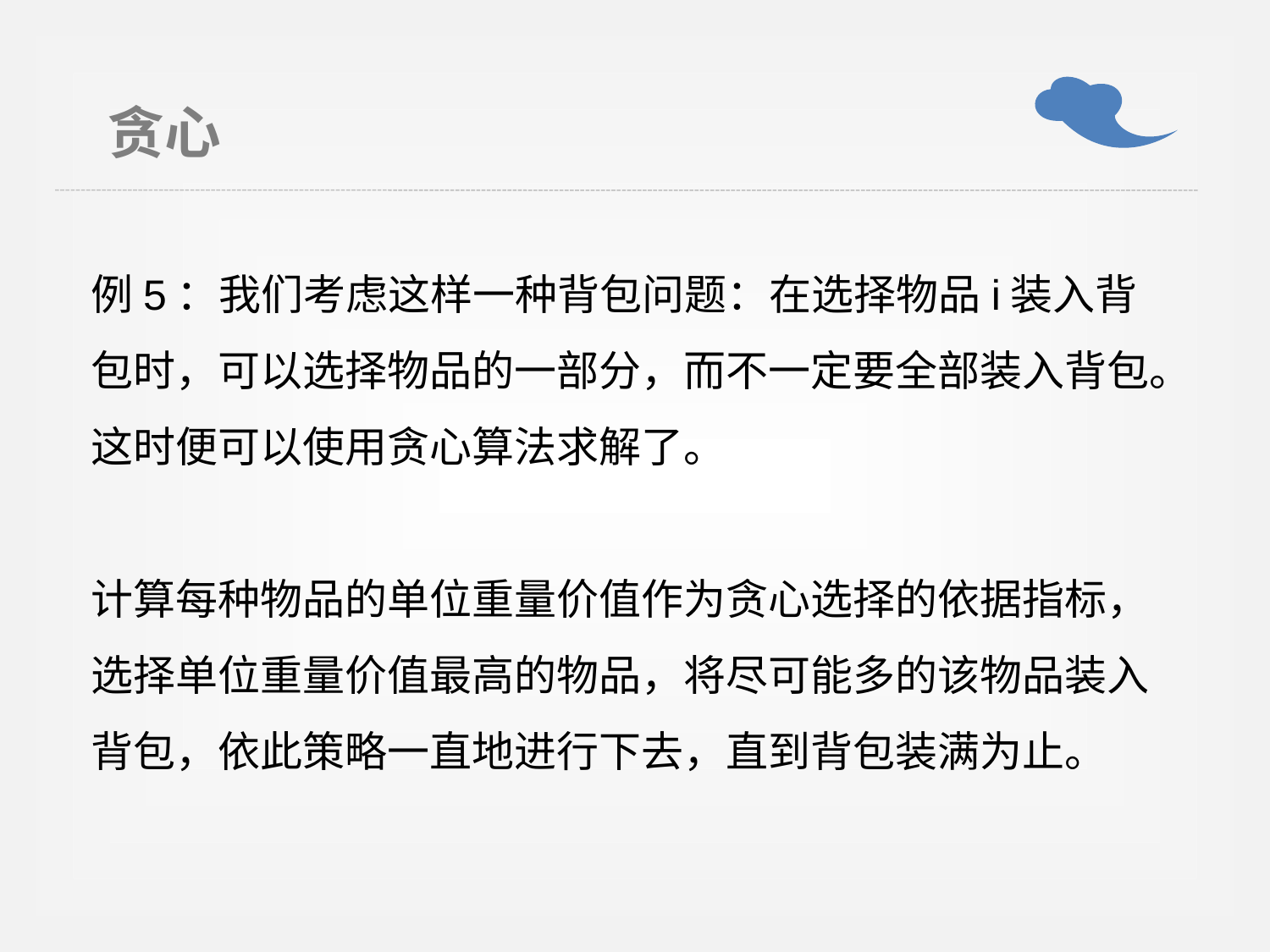

贪心

例5：我们考虑这样一种背包问题：在选择物品i装入背包时，可以选择物品的一部分，而不一定要全部装入背包。这时便可以使用贪心算法求解了。

计算每种物品的单位重量价值作为贪心选择的依据指标，选择单位重量价值最高的物品，将尽可能多的该物品装入背包，依此策略一直地进行下去，直到背包装满为止。